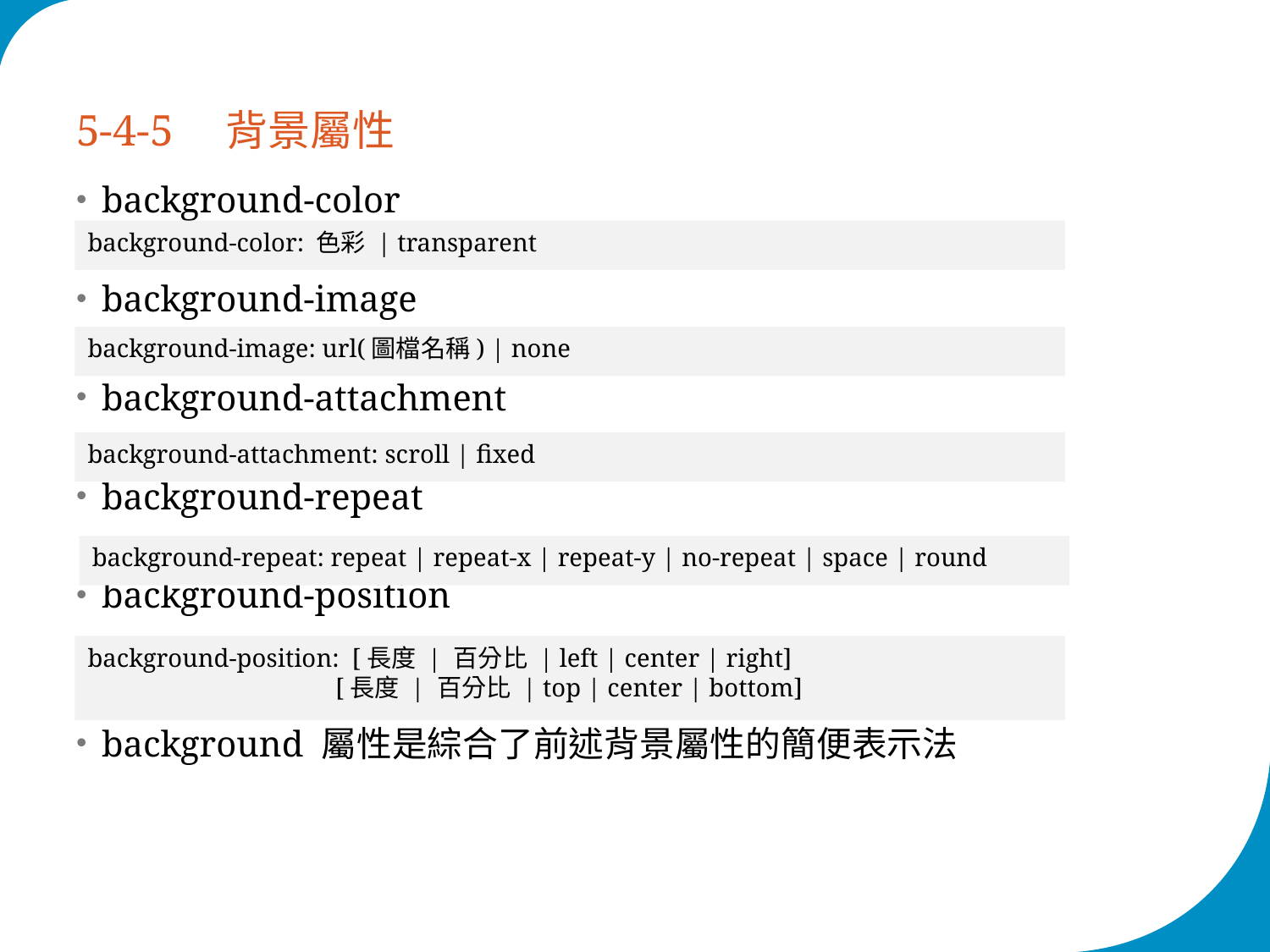

5-4-5　背景屬性
background-color

background-image

background-attachment

background-repeat

background-position

background 屬性是綜合了前述背景屬性的簡便表示法
background-color: 色彩 | transparent
background-image: url(圖檔名稱) | none
background-attachment: scroll | fixed
background-repeat: repeat | repeat-x | repeat-y | no-repeat | space | round
background-position:  [長度 | 百分比 | left | center | right]
                                       [長度 | 百分比 | top | center | bottom]